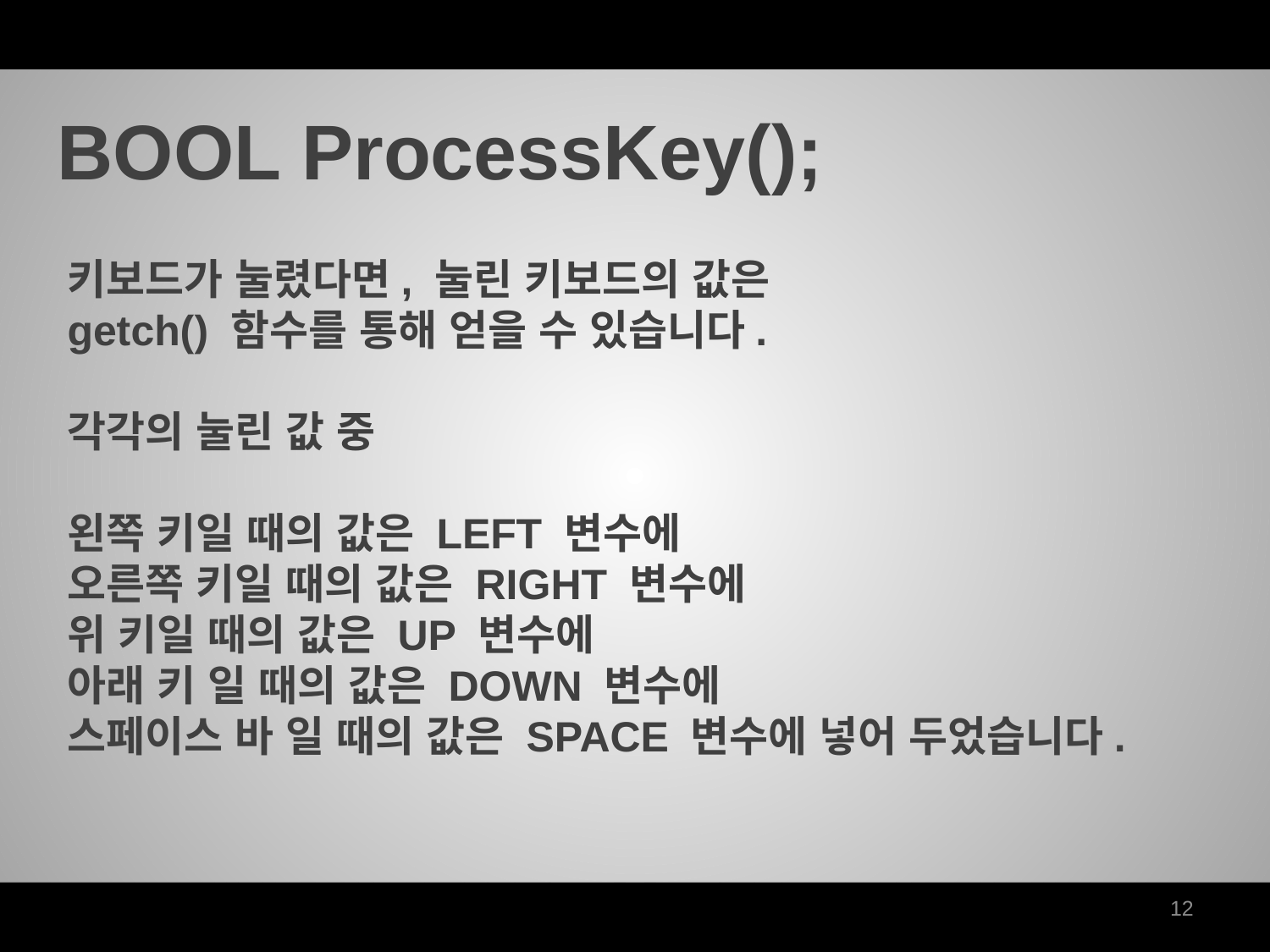

BOOL ProcessKey();
키보드가 눌렸다면, 눌린 키보드의 값은
getch() 함수를 통해 얻을 수 있습니다.

각각의 눌린 값 중

왼쪽 키일 때의 값은 LEFT 변수에
오른쪽 키일 때의 값은 RIGHT 변수에
위 키일 때의 값은 UP 변수에
아래 키 일 때의 값은 DOWN 변수에
스페이스 바 일 때의 값은 SPACE 변수에 넣어 두었습니다.
12